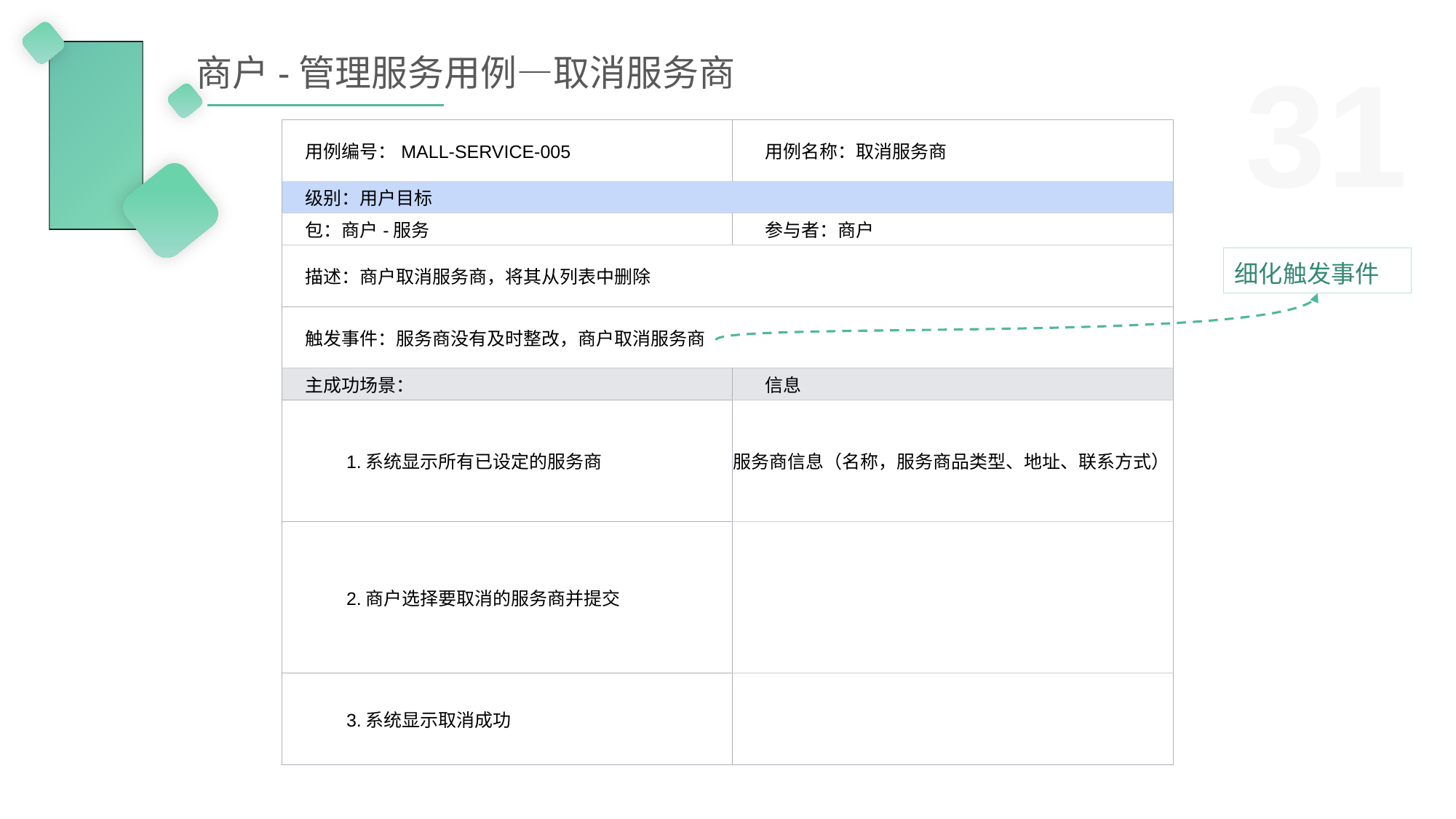

商户-管理服务用例—取消服务商
| 用例编号：MALL-SERVICE-005 | 用例名称：取消服务商 |
| --- | --- |
| 级别：用户目标 |  |
| 包：商户-服务 | 参与者：商户 |
| 描述：商户取消服务商，将其从列表中删除 |  |
| 触发事件：服务商没有及时整改，商户取消服务商 |  |
| 主成功场景： | 信息 |
| 1.系统显示所有已设定的服务商 | 服务商信息（名称，服务商品类型、地址、联系方式） |
| 2.商户选择要取消的服务商并提交 |  |
| 3.系统显示取消成功 |  |
细化触发事件